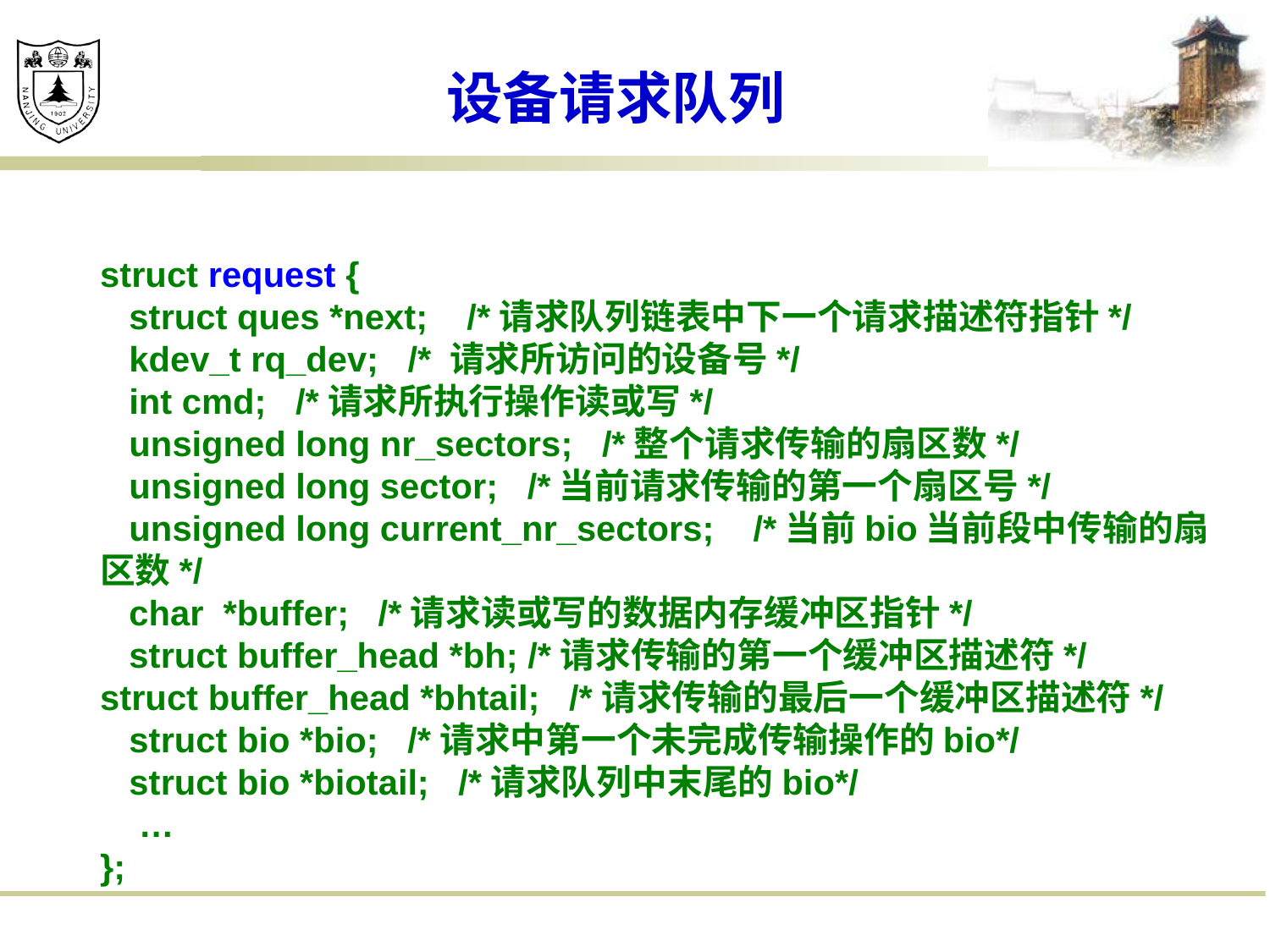

# 设备请求队列

struct request {
   struct ques *next;    /*请求队列链表中下一个请求描述符指针*/
   kdev_t rq_dev;   /* 请求所访问的设备号*/
   int cmd;   /*请求所执行操作读或写*/
   unsigned long nr_sectors;   /*整个请求传输的扇区数*/
   unsigned long sector;   /*当前请求传输的第一个扇区号*/
   unsigned long current_nr_sectors;    /*当前bio当前段中传输的扇区数*/
   char  *buffer;   /*请求读或写的数据内存缓冲区指针*/
   struct buffer_head *bh; /*请求传输的第一个缓冲区描述符*/
struct buffer_head *bhtail;   /*请求传输的最后一个缓冲区描述符*/
   struct bio *bio;   /*请求中第一个未完成传输操作的bio*/
   struct bio *biotail;   /*请求队列中末尾的bio*/
    …
};

115